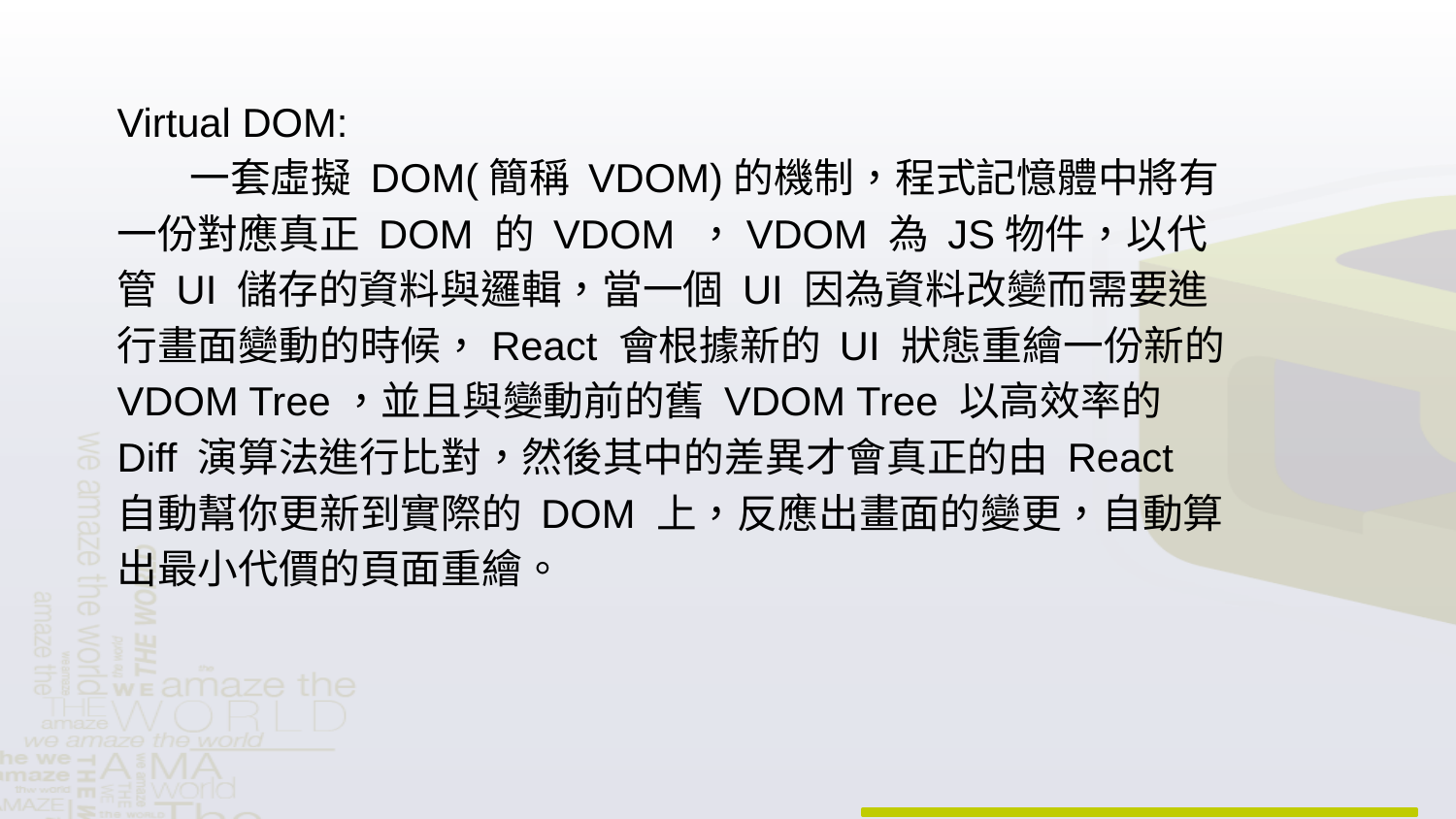

Virtual DOM:
一套虛擬 DOM(簡稱 VDOM)的機制，程式記憶體中將有一份對應真正 DOM 的 VDOM ，VDOM 為 JS物件，以代管 UI 儲存的資料與邏輯，當一個 UI 因為資料改變而需要進行畫面變動的時候，React 會根據新的 UI 狀態重繪一份新的 VDOM Tree，並且與變動前的舊 VDOM Tree 以高效率的 Diff 演算法進行比對，然後其中的差異才會真正的由 React 自動幫你更新到實際的 DOM 上，反應出畫面的變更，自動算出最小代價的頁面重繪。